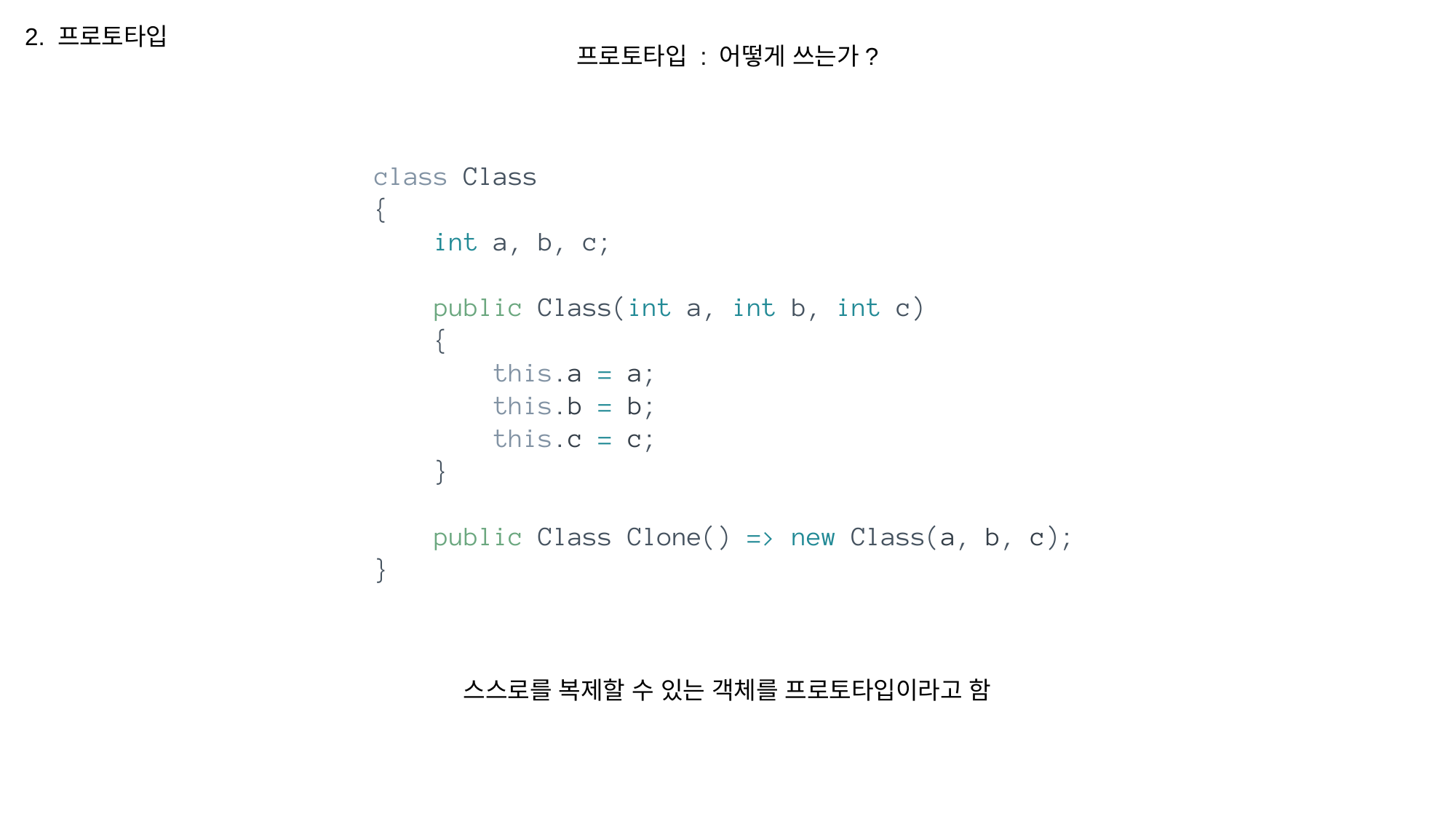

2. 프로토타입
프로토타입 : 어떻게 쓰는가?
class Class
{
    int a, b, c;

    public Class(int a, int b, int c)
    {
        this.a = a;
        this.b = b;
        this.c = c;
    }
    public Class Clone() => new Class(a, b, c);
}
스스로를 복제할 수 있는 객체를 프로토타입이라고 함